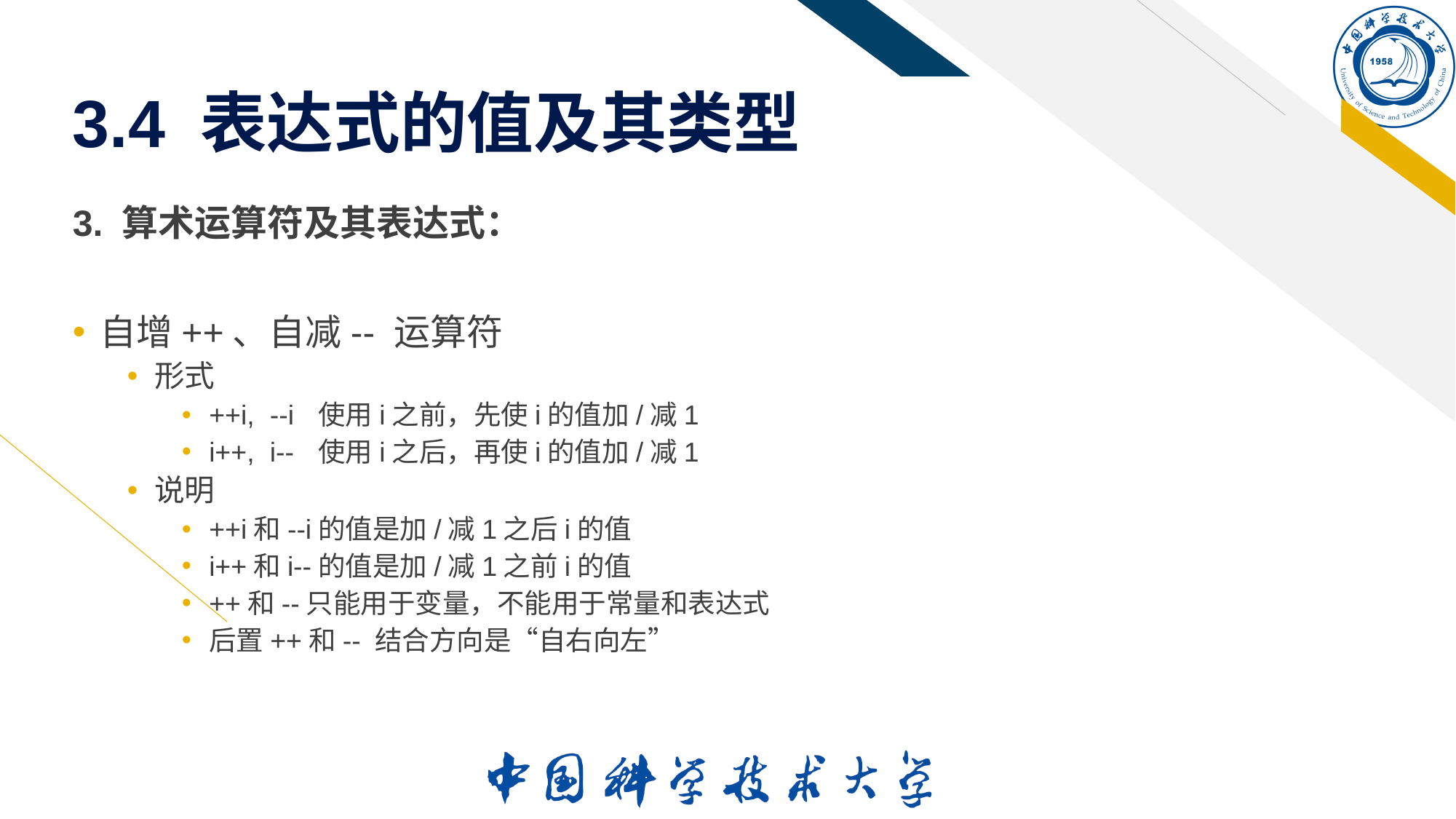

# 3.4 表达式的值及其类型
3. 算术运算符及其表达式：

自增++、自减-- 运算符
形式
++i,  --i	使用i之前，先使i的值加/减1
i++,  i--	使用i之后，再使i的值加/减1
说明
++i和--i的值是加/减1之后i的值
i++和i--的值是加/减1之前i的值
++和--只能用于变量，不能用于常量和表达式
后置++和-- 结合方向是“自右向左”